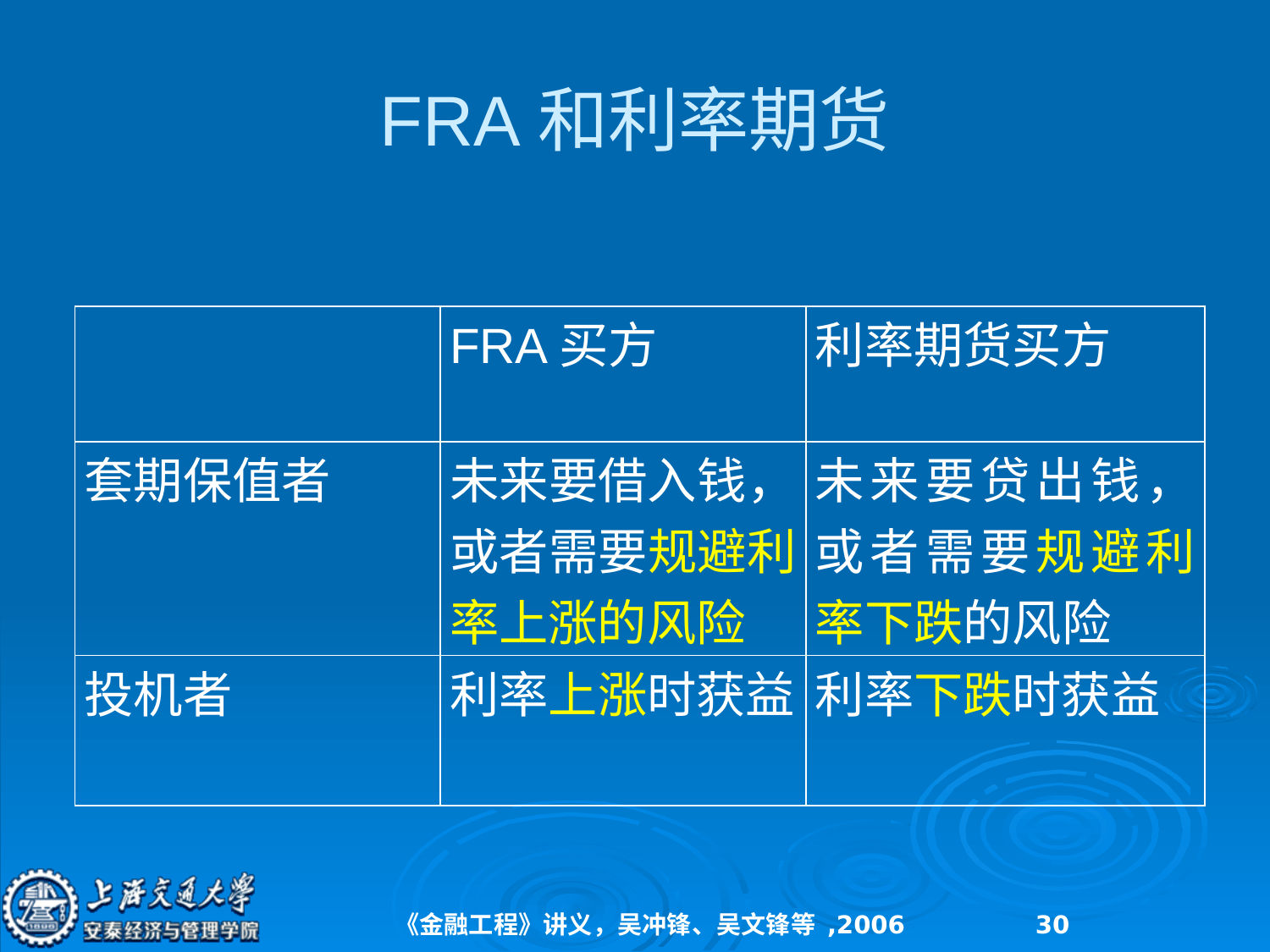

# FRA和利率期货
|  | FRA买方 | 利率期货买方 |
| --- | --- | --- |
| 套期保值者 | 未来要借入钱，或者需要规避利率上涨的风险 | 未来要贷出钱，或者需要规避利率下跌的风险 |
| 投机者 | 利率上涨时获益 | 利率下跌时获益 |